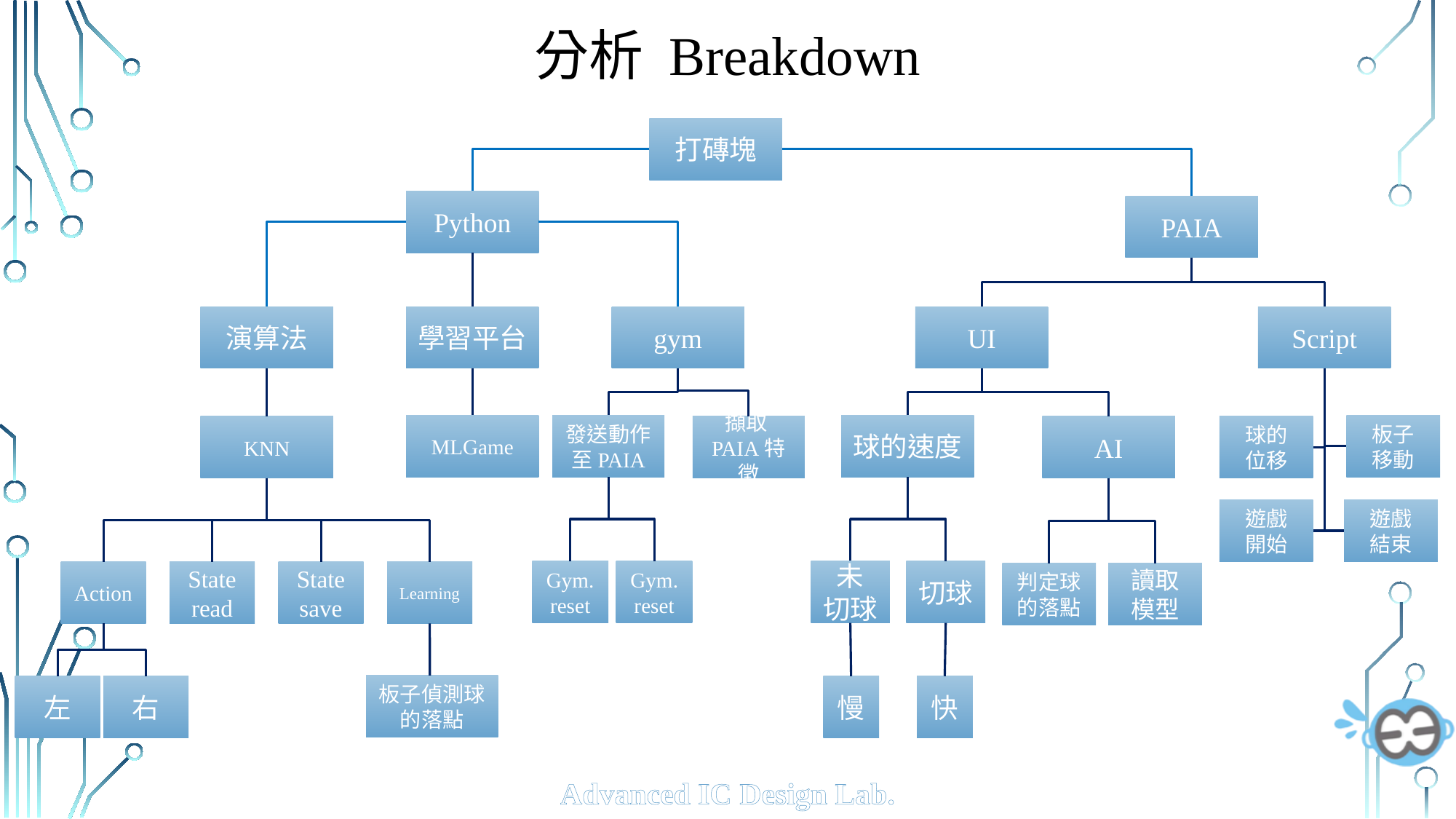

# 分析 Breakdown
打磚塊
Python
PAIA
Script
演算法
學習平台
gym
UI
MLGame
發送動作至PAIA
板子
移動
球的速度
AI
球的
位移
KNN
擷取PAIA特徵
遊戲
開始
遊戲
結束
未
切球
Gym.reset
Gym.reset
切球
Action
State read
State
save
Learning
判定球的落點
讀取模型
板子偵測球的落點
慢
快
左
右